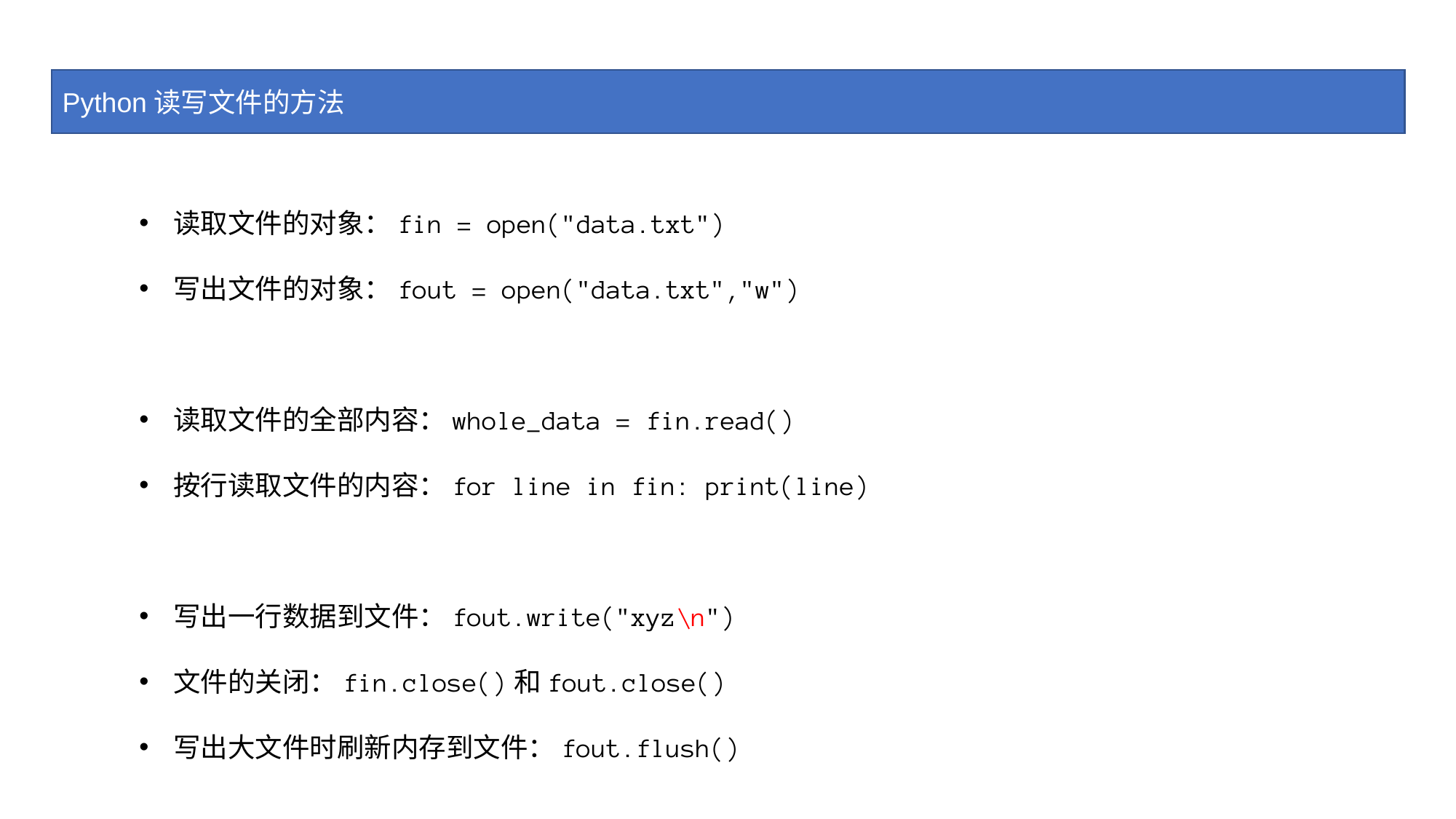

Python读写文件的方法
读取文件的对象：fin = open("data.txt")
写出文件的对象：fout = open("data.txt","w")

读取文件的全部内容：whole_data = fin.read()
按行读取文件的内容：for line in fin: print(line)

写出一行数据到文件：fout.write("xyz\n")
文件的关闭：fin.close()和fout.close()
写出大文件时刷新内存到文件：fout.flush()